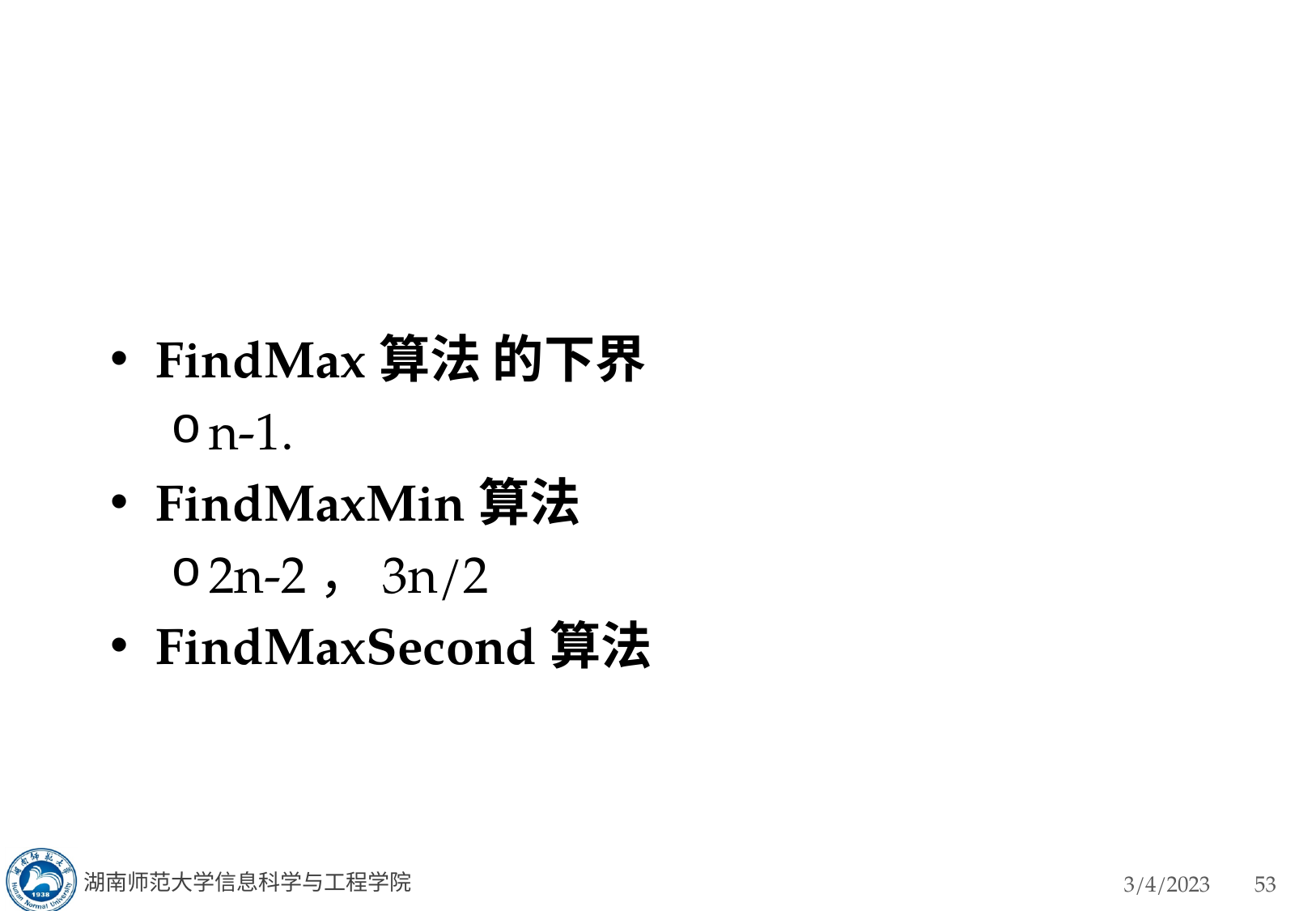

#
FindMax算法 的下界
n-1.
FindMaxMin算法
2n-2，3n/2
FindMaxSecond算法
湖南师范大学信息科学与工程学院
3/4/2023
53